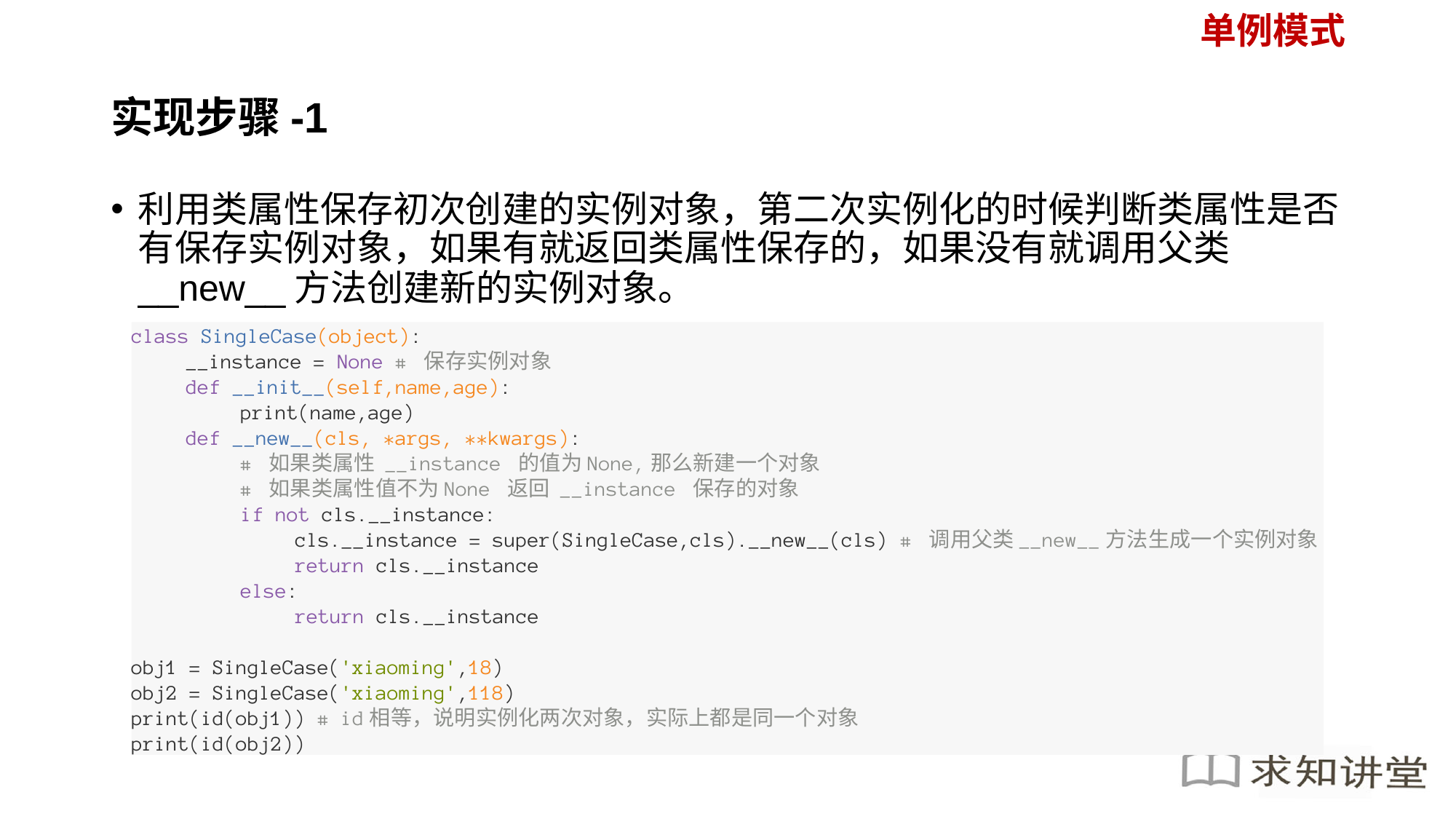

单例模式
# 实现步骤-1
利用类属性保存初次创建的实例对象，第二次实例化的时候判断类属性是否有保存实例对象，如果有就返回类属性保存的，如果没有就调用父类__new__方法创建新的实例对象。

class SingleCase(object):
__instance = None # 保存实例对象
def __init__(self,name,age):
print(name,age)
def __new__(cls, *args, **kwargs):
# 如果类属性 __instance 的值为None,那么新建一个对象
# 如果类属性值不为None 返回 __instance 保存的对象
if not cls.__instance:
cls.__instance = super(SingleCase,cls).__new__(cls) # 调用父类__new__方法生成一个实例对象
return cls.__instance
else:
return cls.__instance

obj1 = SingleCase('xiaoming',18)
obj2 = SingleCase('xiaoming',118)
print(id(obj1)) # id相等，说明实例化两次对象，实际上都是同一个对象
print(id(obj2))